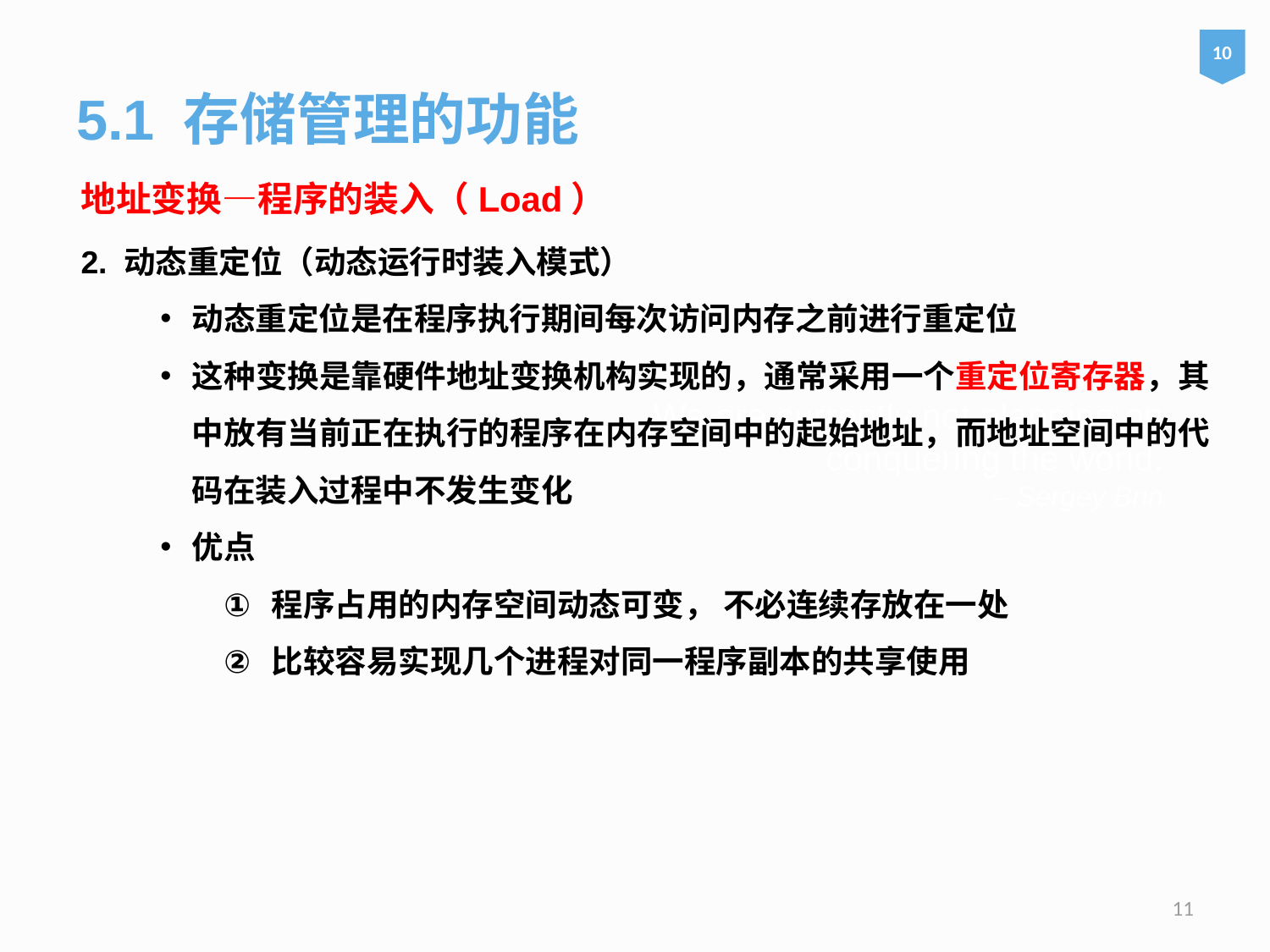

10
5.1 存储管理的功能
地址变换—程序的装入（Load）
2. 动态重定位（动态运行时装入模式）
动态重定位是在程序执行期间每次访问内存之前进行重定位
这种变换是靠硬件地址变换机构实现的，通常采用一个重定位寄存器，其中放有当前正在执行的程序在内存空间中的起始地址，而地址空间中的代码在装入过程中不发生变化
优点
程序占用的内存空间动态可变， 不必连续存放在一处
比较容易实现几个进程对同一程序副本的共享使用

# We are currently not planning on conquering the world. – Sergey Brin
11